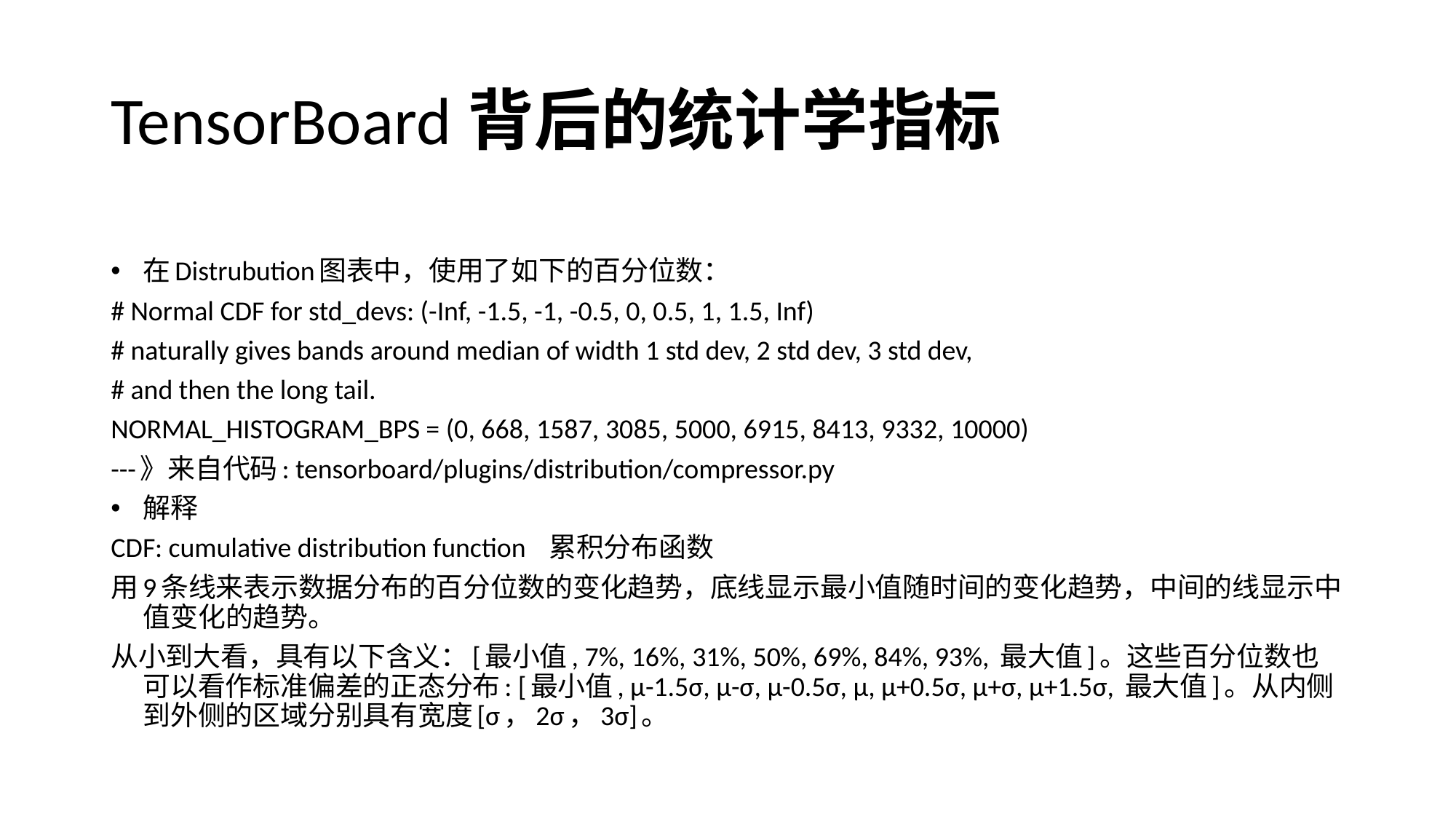

# TensorBoard背后的统计学指标

在Distrubution图表中，使用了如下的百分位数：
# Normal CDF for std_devs: (-Inf, -1.5, -1, -0.5, 0, 0.5, 1, 1.5, Inf)
# naturally gives bands around median of width 1 std dev, 2 std dev, 3 std dev,
# and then the long tail.
NORMAL_HISTOGRAM_BPS = (0, 668, 1587, 3085, 5000, 6915, 8413, 9332, 10000)
---》来自代码: tensorboard/plugins/distribution/compressor.py
解释
CDF: cumulative distribution function   累积分布函数
用9条线来表示数据分布的百分位数的变化趋势，底线显示最小值随时间的变化趋势，中间的线显示中值变化的趋势。
从小到大看，具有以下含义：[最小值, 7%, 16%, 31%, 50%, 69%, 84%, 93%, 最大值]。这些百分位数也可以看作标准偏差的正态分布: [最小值, μ-1.5σ, μ-σ, μ-0.5σ, μ, μ+0.5σ, μ+σ, μ+1.5σ, 最大值]。从内侧到外侧的区域分别具有宽度[σ，2σ，3σ]。